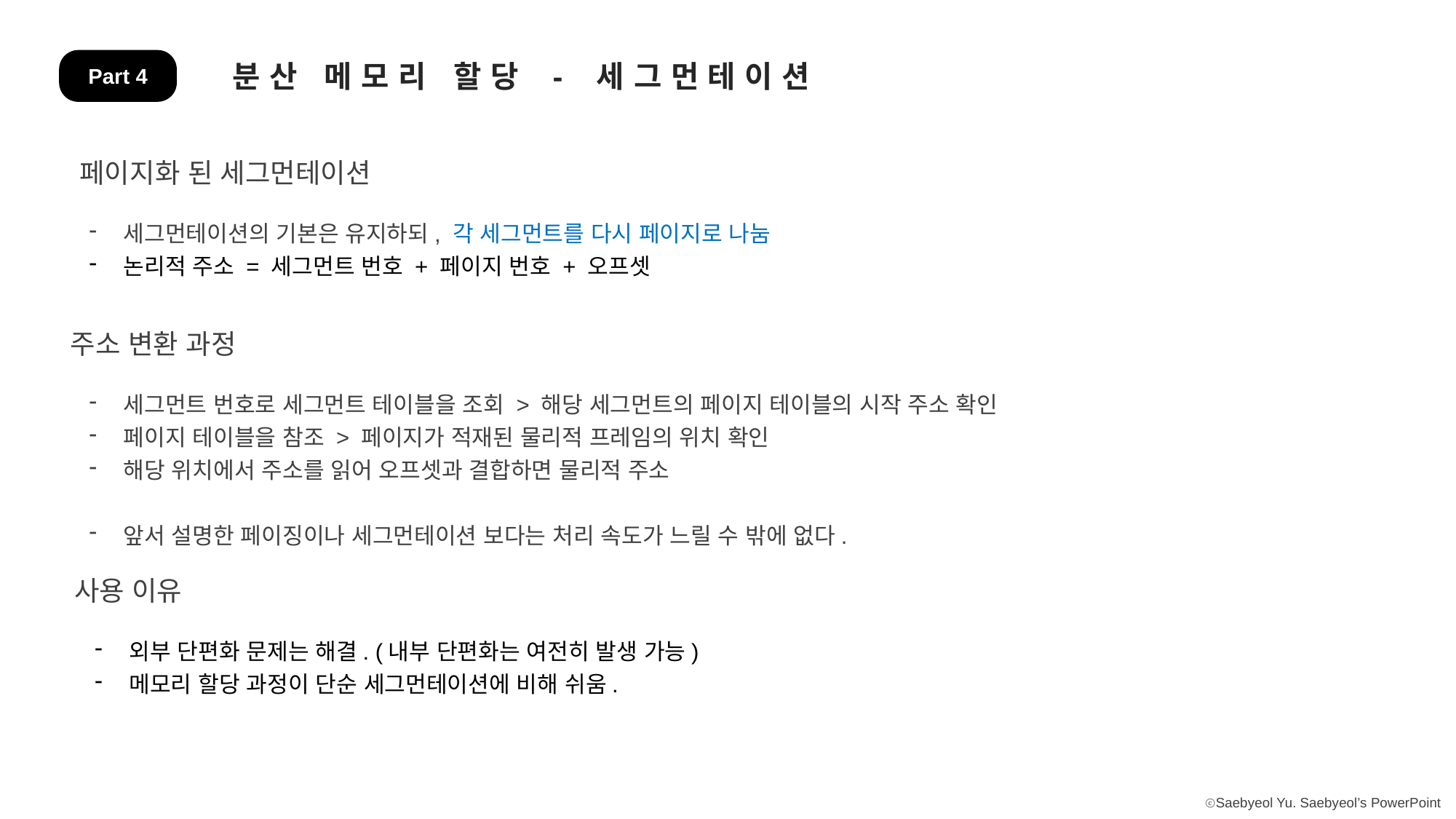

분산 메모리 할당 - 세그먼테이션
Part 4
페이지화 된 세그먼테이션
세그먼테이션의 기본은 유지하되, 각 세그먼트를 다시 페이지로 나눔
논리적 주소 = 세그먼트 번호 + 페이지 번호 + 오프셋
주소 변환 과정
세그먼트 번호로 세그먼트 테이블을 조회 > 해당 세그먼트의 페이지 테이블의 시작 주소 확인
페이지 테이블을 참조 > 페이지가 적재된 물리적 프레임의 위치 확인
해당 위치에서 주소를 읽어 오프셋과 결합하면 물리적 주소

앞서 설명한 페이징이나 세그먼테이션 보다는 처리 속도가 느릴 수 밖에 없다.
사용 이유
외부 단편화 문제는 해결. (내부 단편화는 여전히 발생 가능)
메모리 할당 과정이 단순 세그먼테이션에 비해 쉬움.